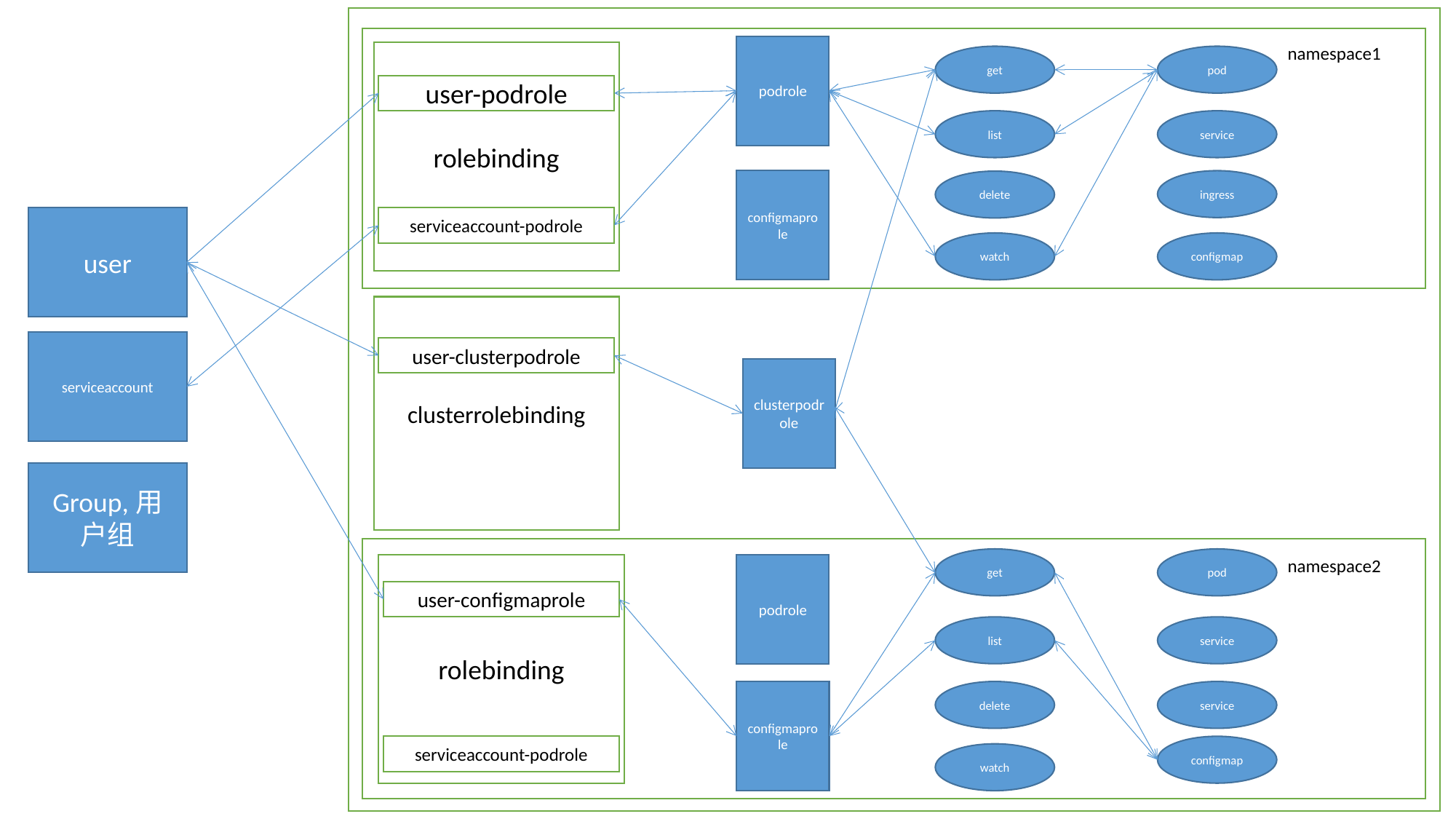

podrole
namespace1
rolebinding
get
pod
user-podrole
list
service
configmaprole
ingress
delete
user
serviceaccount-podrole
watch
configmap
clusterrolebinding
serviceaccount
user-clusterpodrole
clusterpodrole
Group,用户组

get
pod
namespace2
rolebinding
podrole
user-configmaprole
list
service
configmaprole
delete
service
serviceaccount-podrole
configmap
watch